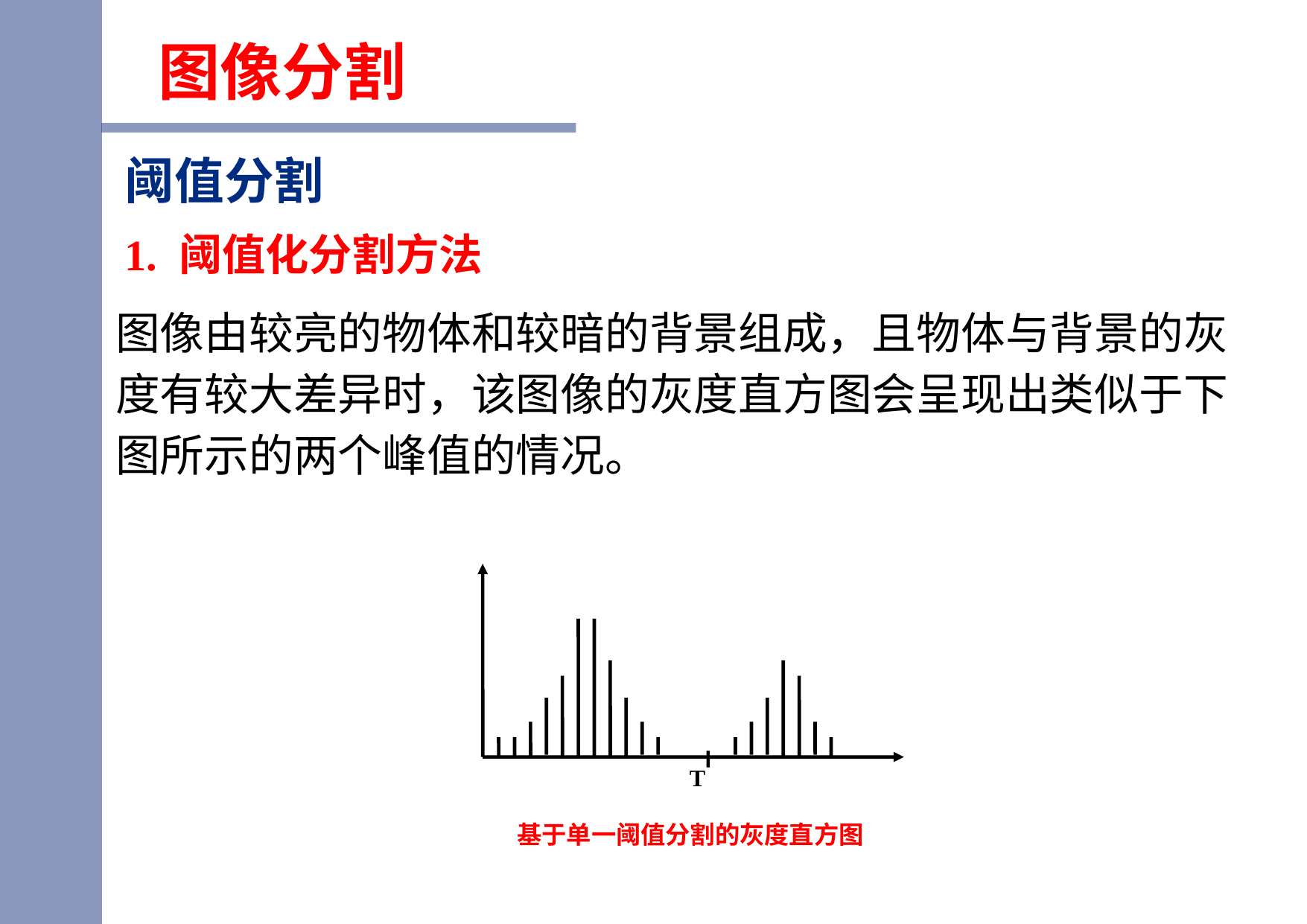

图像分割
阈值分割
1. 阈值化分割方法
图像由较亮的物体和较暗的背景组成，且物体与背景的灰度有较大差异时，该图像的灰度直方图会呈现出类似于下图所示的两个峰值的情况。

T
基于单一阈值分割的灰度直方图